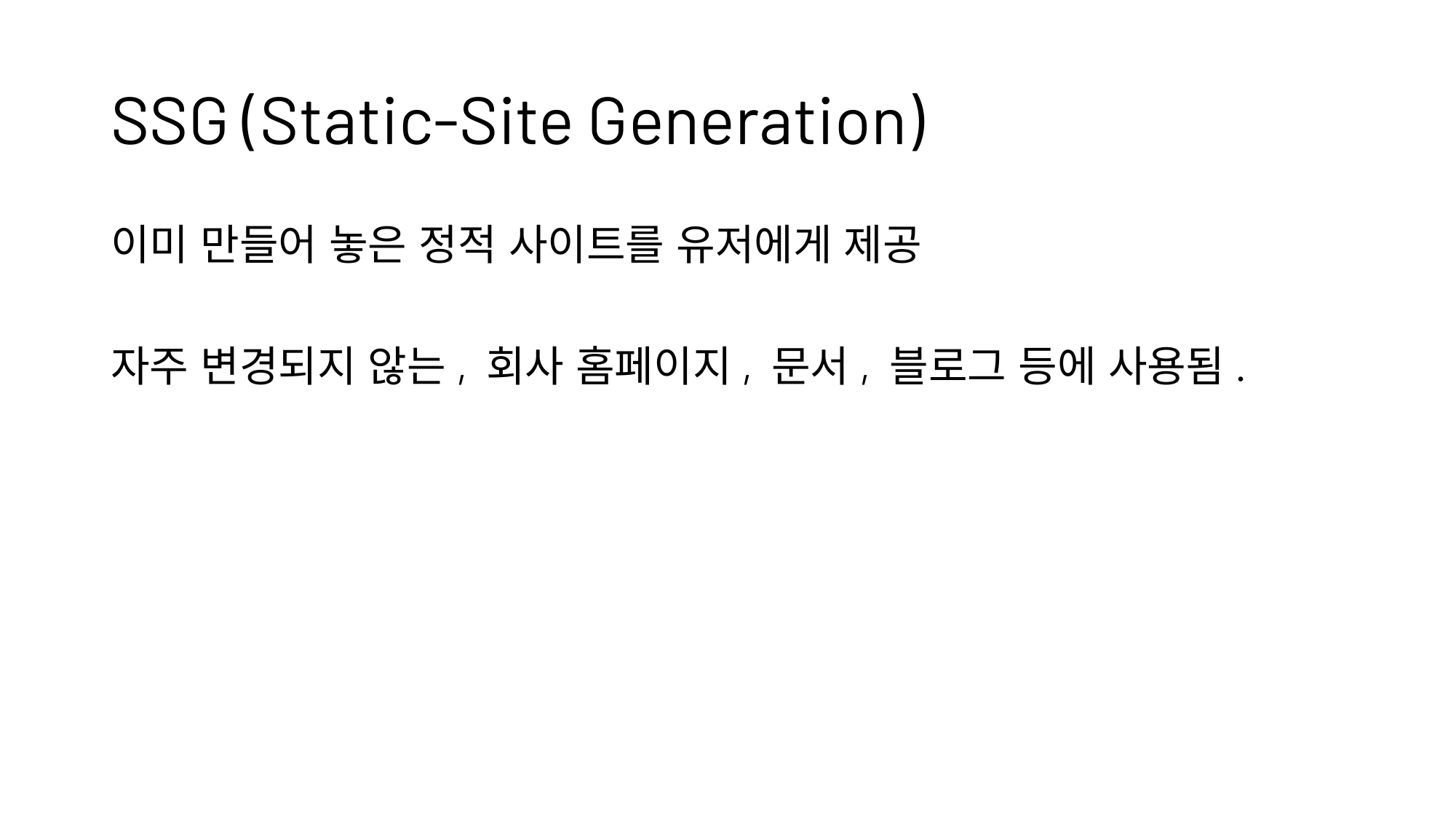

# SSG (Static-Site Generation)
이미 만들어 놓은 정적 사이트를 유저에게 제공

자주 변경되지 않는, 회사 홈페이지, 문서, 블로그 등에 사용됨.